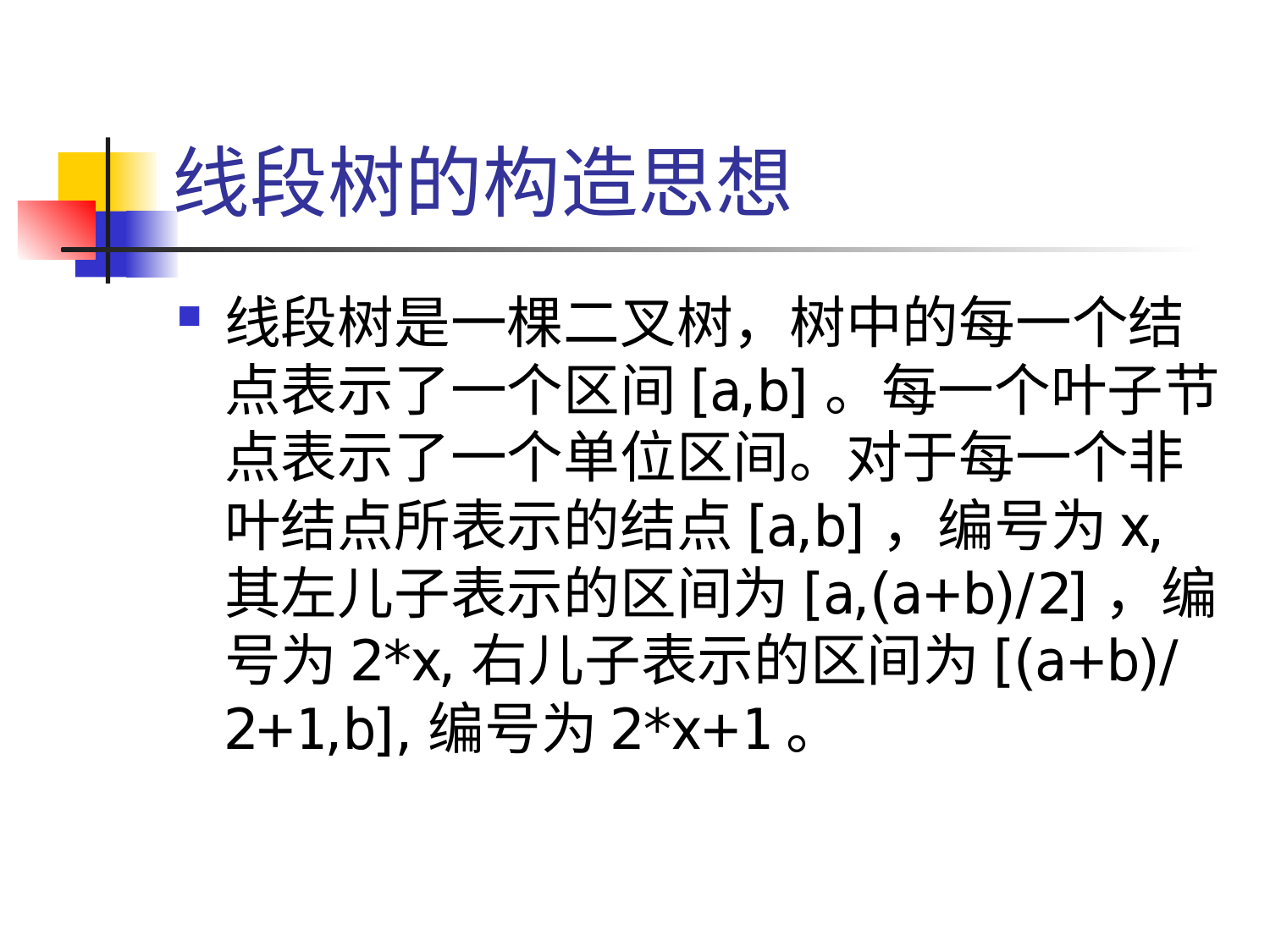

# 线段树的构造思想
线段树是一棵二叉树，树中的每一个结点表示了一个区间[a,b]。每一个叶子节点表示了一个单位区间。对于每一个非叶结点所表示的结点[a,b]，编号为x,其左儿子表示的区间为[a,(a+b)/2]，编号为2*x,右儿子表示的区间为[(a+b)/2+1,b],编号为2*x+1。